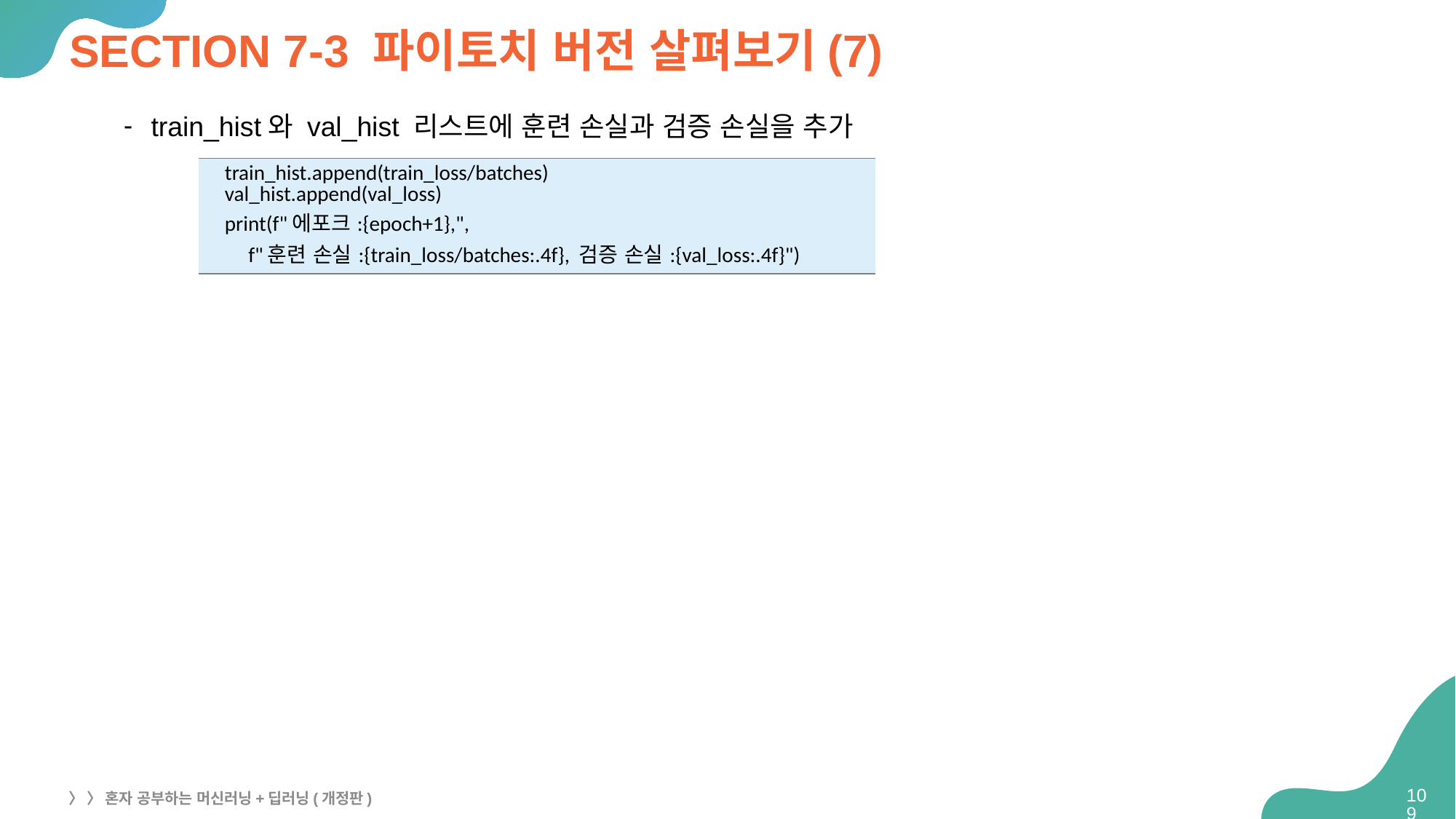

# SECTION 7-3 파이토치 버전 살펴보기(7)
train_hist와 val_hist 리스트에 훈련 손실과 검증 손실을 추가
| train\_hist.append(train\_loss/batches) val\_hist.append(val\_loss) print(f"에포크:{epoch+1},", f"훈련 손실:{train\_loss/batches:.4f}, 검증 손실:{val\_loss:.4f}") |
| --- |
109
〉 〉 혼자 공부하는 머신러닝+딥러닝(개정판)